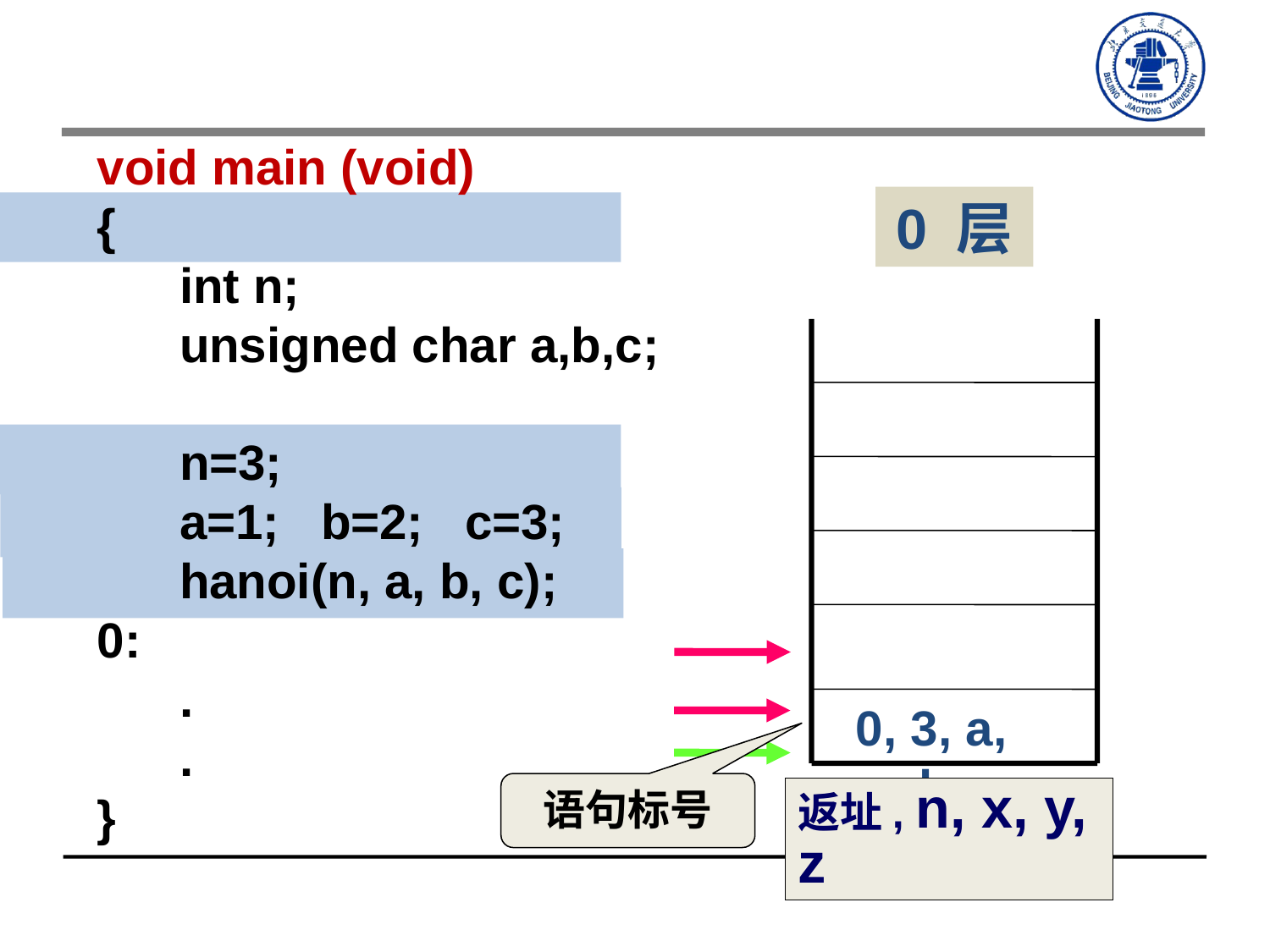

void main (void)
{
      int n;
      unsigned char a,b,c;

      n=3;
      a=1;   b=2;   c=3;
      hanoi(n, a, b, c);
0:
      .
      .
}
0 层

0, 3, a, b, c

语句标号
返址, n, x, y, z